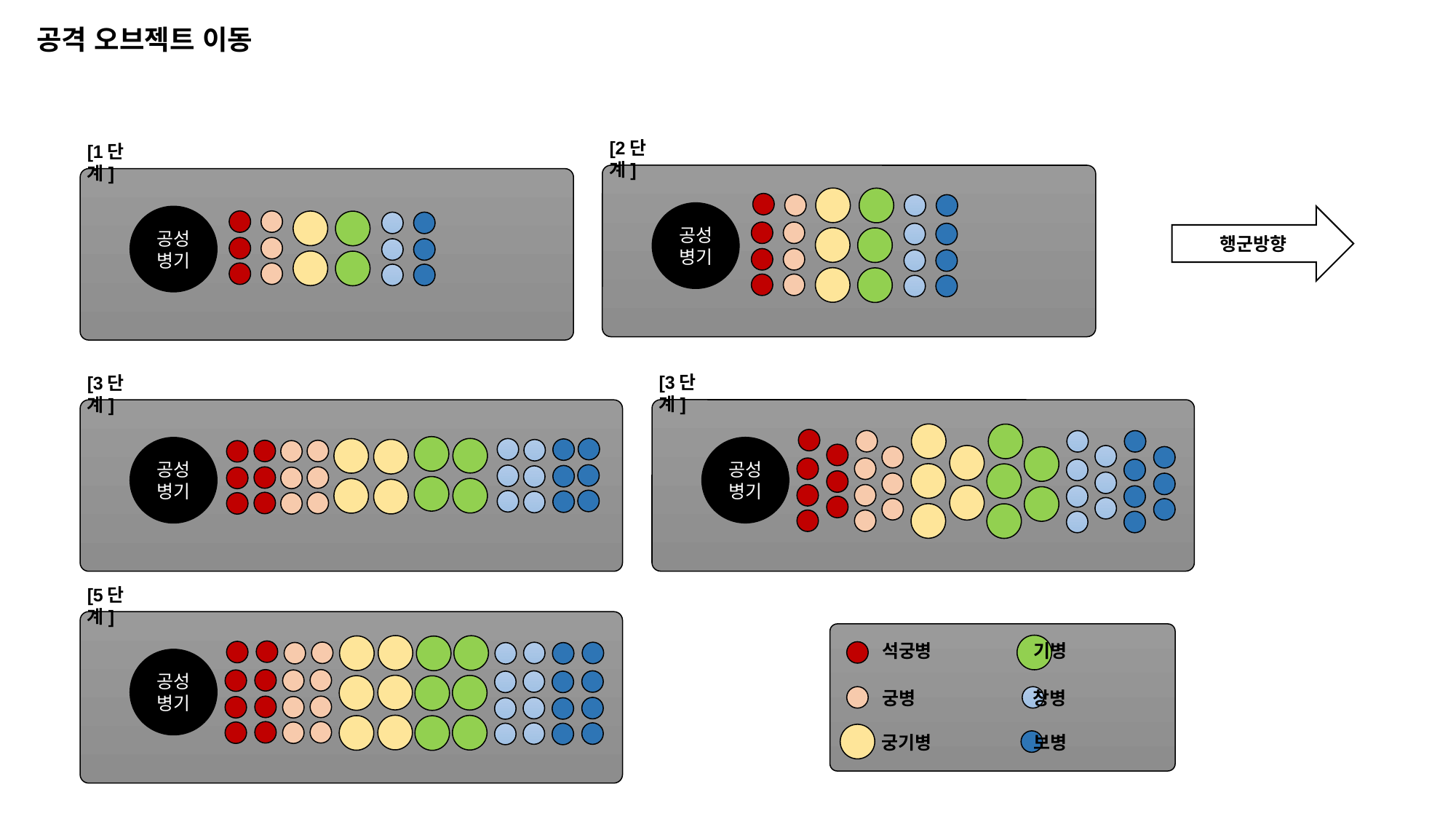

공격 오브젝트 이동
[2단계]
[1단계]

공성병기
행군방향
공성병기

[3단계]
[3단계]

공성병기
공성병기

[5단계]

석궁병                    기병

궁병                       창병

궁기병                    보병

공성병기